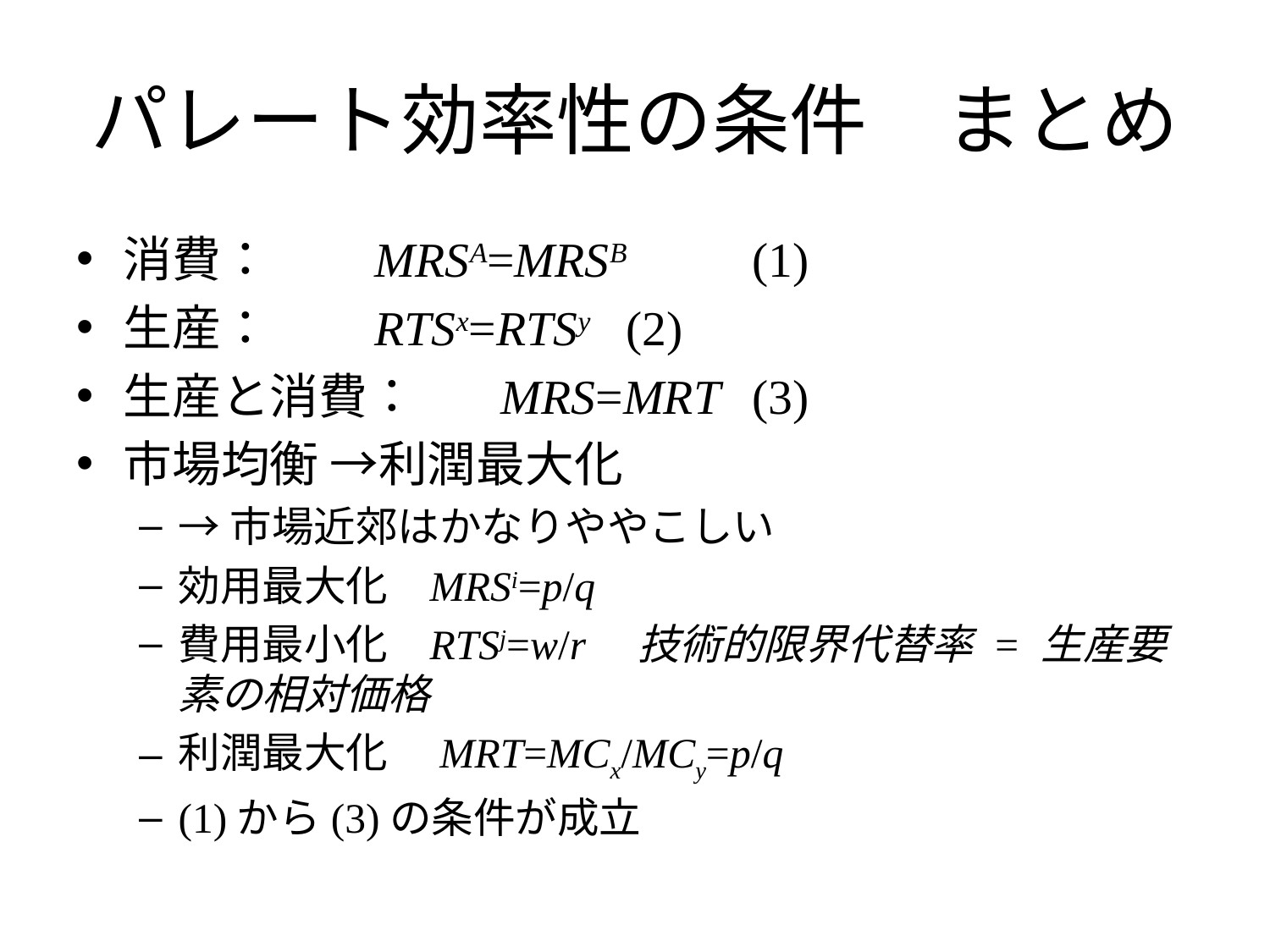

# パレート効率性の条件　まとめ
消費：		MRSA=MRSB		(1)
生産：		RTSx=RTSy			(2)
生産と消費：	MRS=MRT			(3)
市場均衡 →利潤最大化
→市場近郊はかなりややこしい
効用最大化	MRSi=p/q
費用最小化	RTSj=w/r　技術的限界代替率 = 生産要素の相対価格
利潤最大化　MRT=MCx/MCy=p/q
(1)から(3)の条件が成立